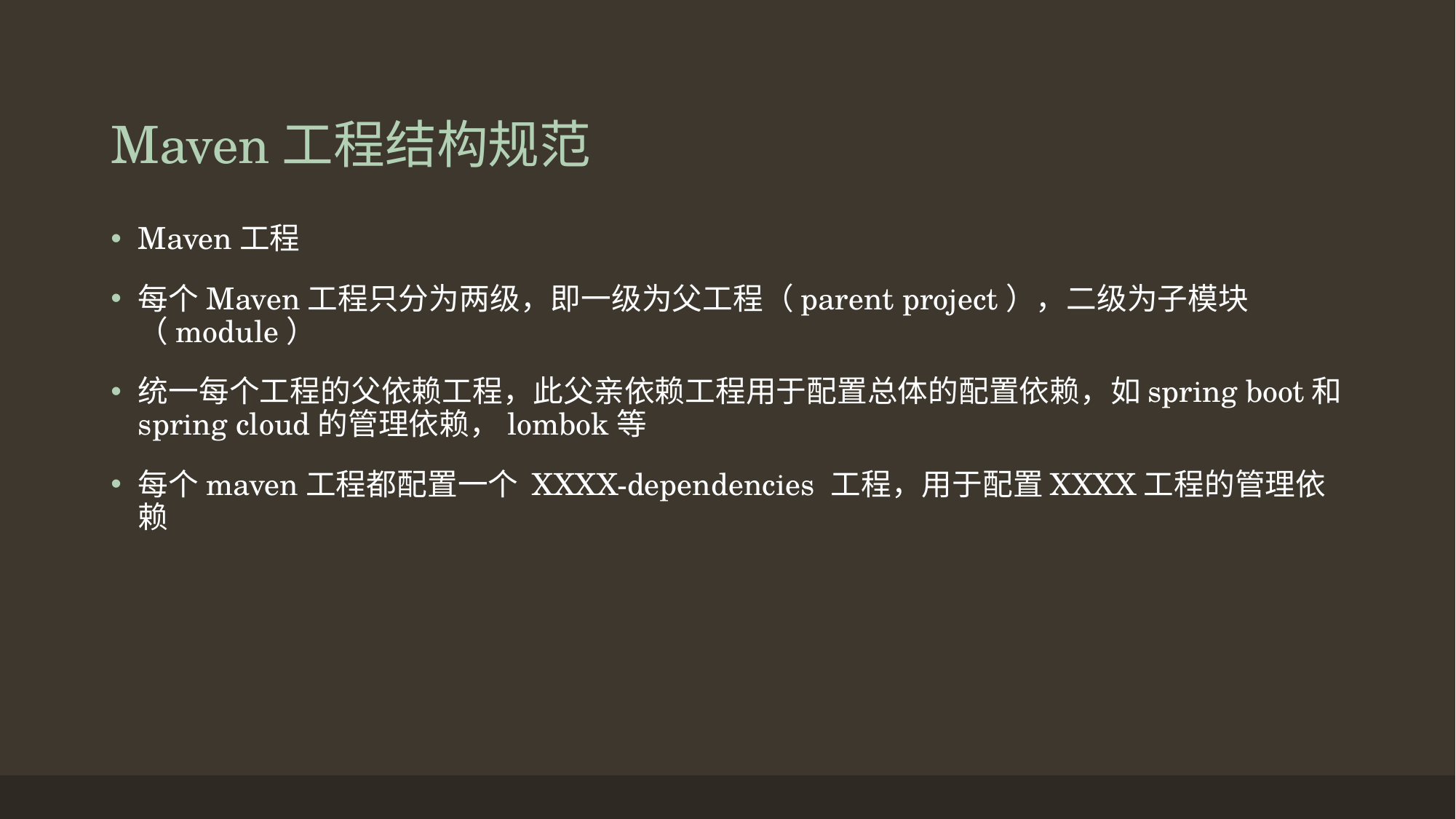

# Maven工程结构规范
Maven工程
每个Maven工程只分为两级，即一级为父工程（parent project），二级为子模块（module）
统一每个工程的父依赖工程，此父亲依赖工程用于配置总体的配置依赖，如spring boot和spring cloud的管理依赖，lombok等
每个maven工程都配置一个 XXXX-dependencies 工程，用于配置XXXX工程的管理依赖